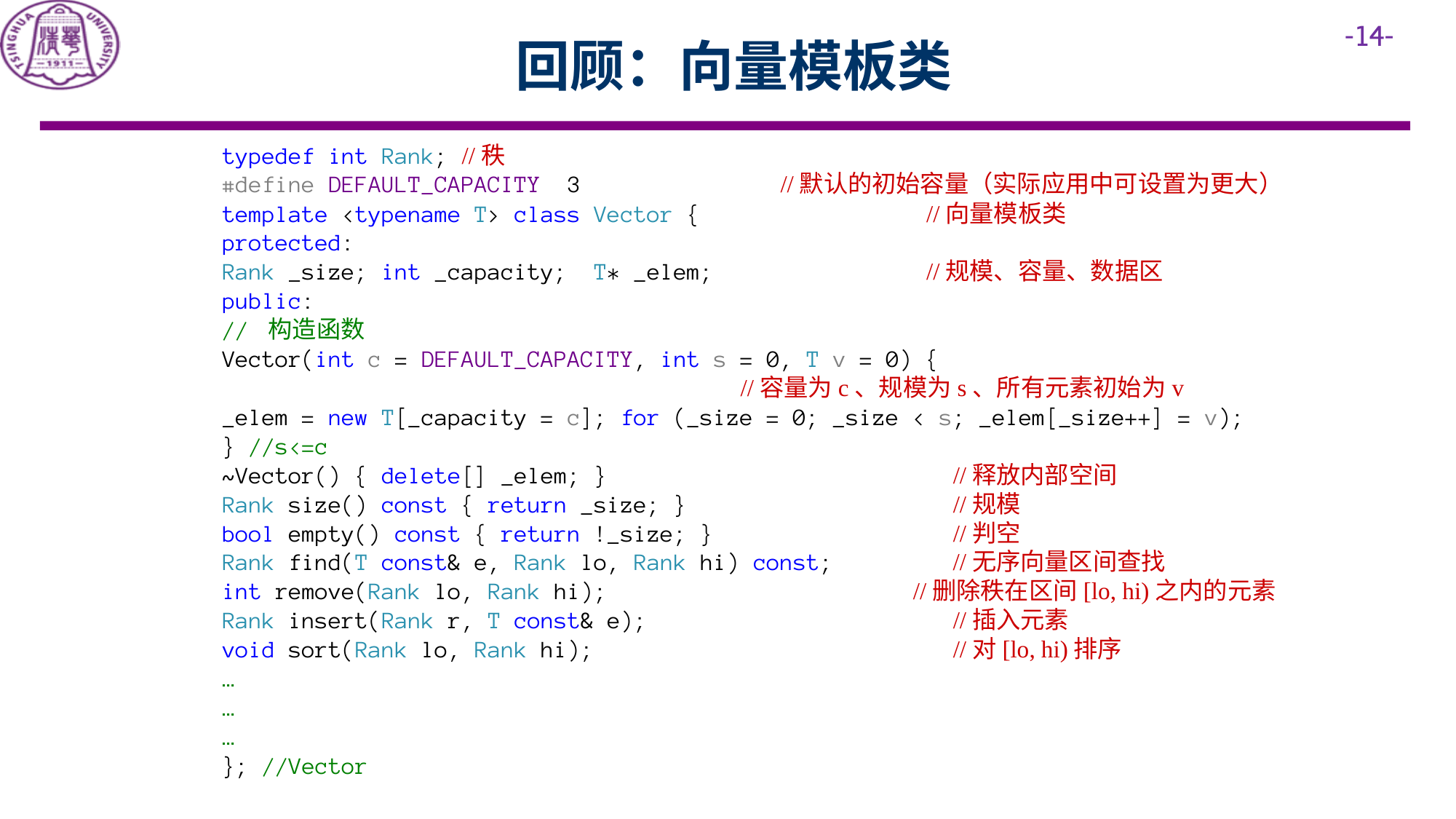

# 回顾：向量模板类
typedef int Rank; //秩
#define DEFAULT_CAPACITY  3               //默认的初始容量（实际应用中可设置为更大）
template <typename T> class Vector {                 //向量模板类
protected:
Rank _size; int _capacity;  T* _elem;                //规模、容量、数据区
public:
// 构造函数
Vector(int c = DEFAULT_CAPACITY, int s = 0, T v = 0) {
                                       //容量为c、规模为s、所有元素初始为v
_elem = new T[_capacity = c]; for (_size = 0; _size < s; _elem[_size++] = v);
} //s<=c
~Vector() { delete[] _elem; }                          //释放内部空间
Rank size() const { return _size; }                    //规模
bool empty() const { return !_size; }                  //判空
Rank find(T const& e, Rank lo, Rank hi) const;         //无序向量区间查找
int remove(Rank lo, Rank hi);                       //删除秩在区间[lo, hi)之内的元素
Rank insert(Rank r, T const& e);                       //插入元素
void sort(Rank lo, Rank hi);                           //对[lo, hi)排序
…
…
…
}; //Vector